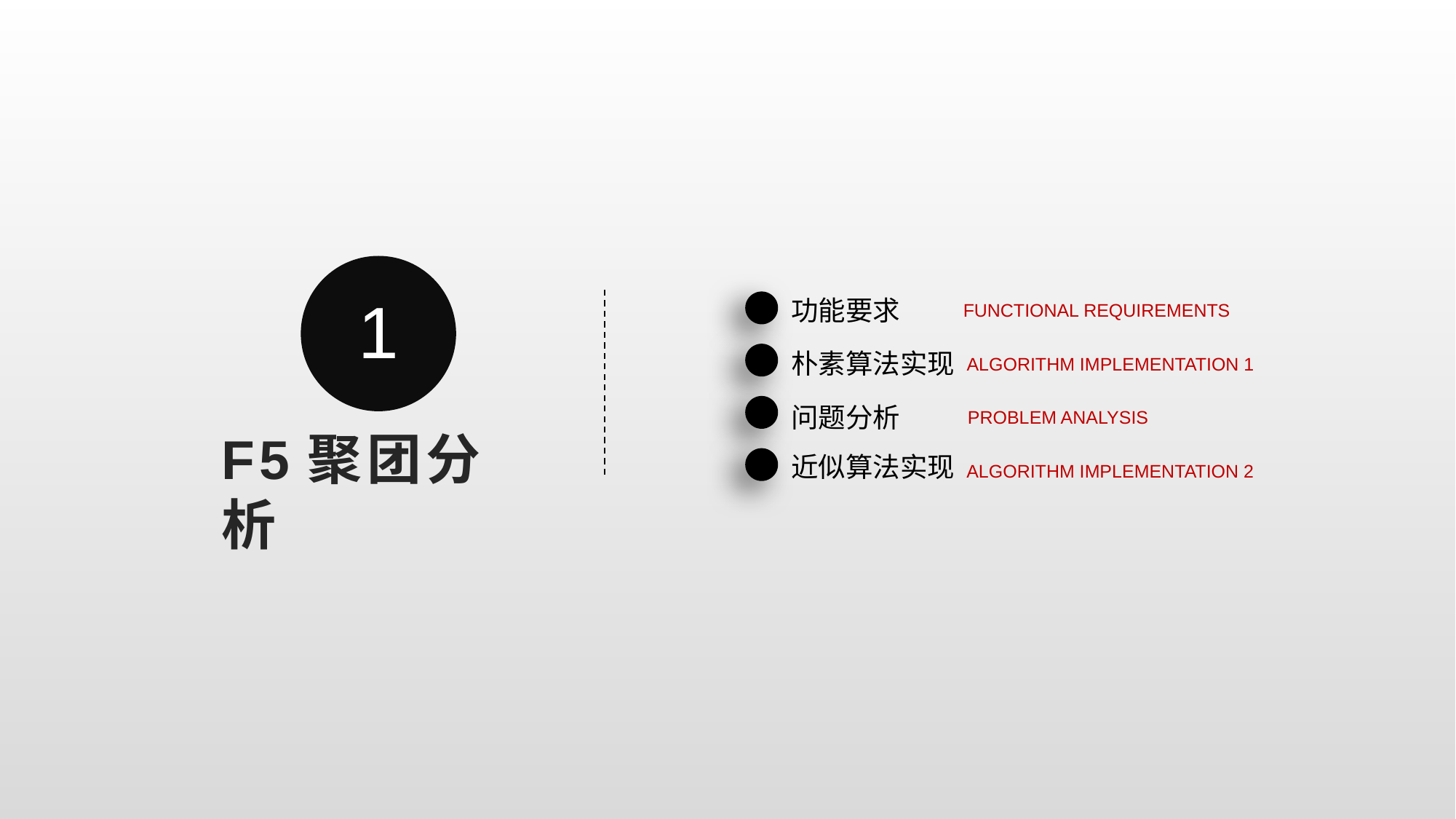

1
功能要求

FUNCTIONAL REQUIREMENTS
朴素算法实现

ALGORITHM IMPLEMENTATION 1

问题分析

PROBLEM ANALYSIS
近似算法实现
# F5聚团分析

ALGORITHM IMPLEMENTATION 2